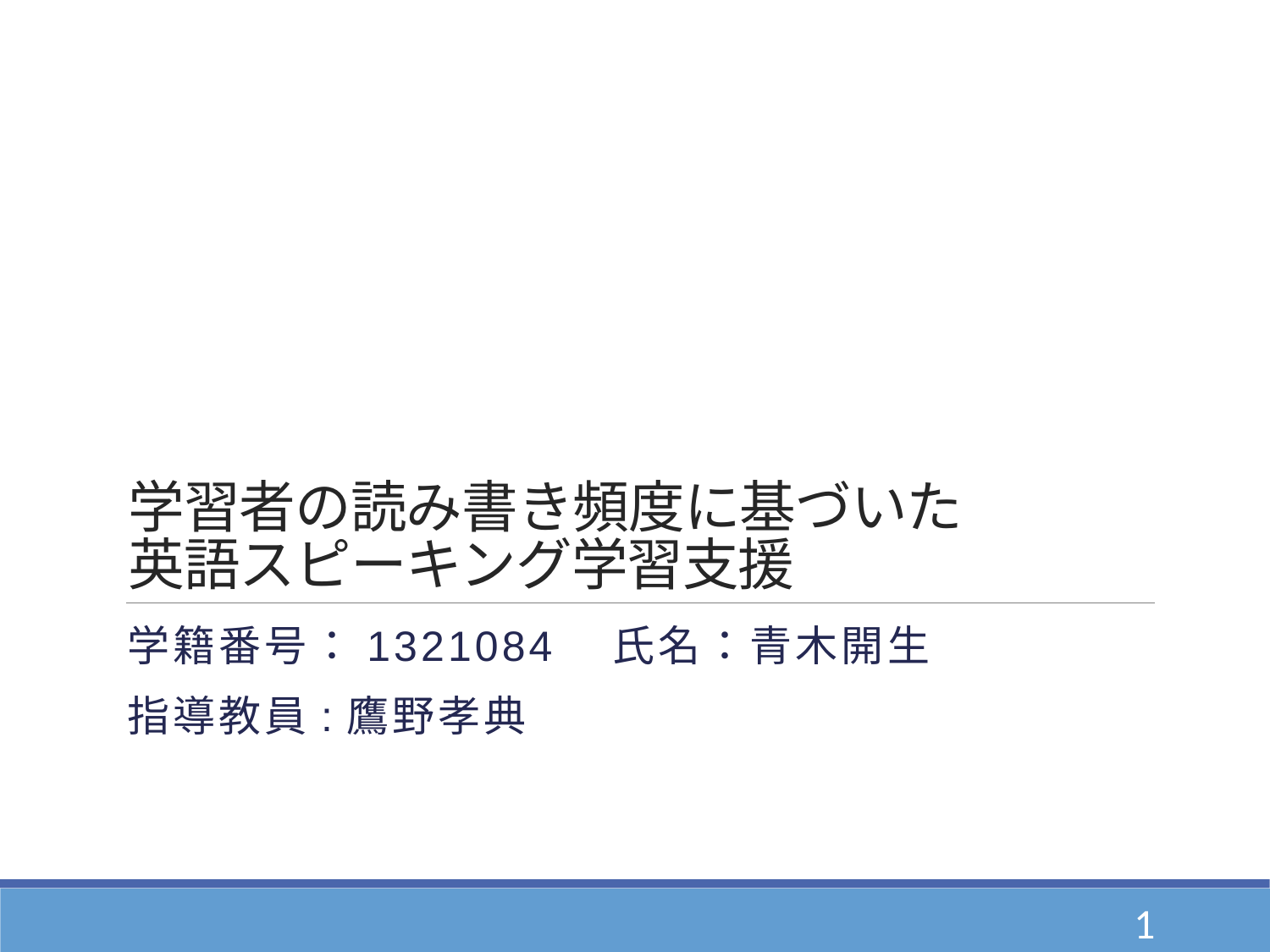

# 学習者の読み書き頻度に基づいた 英語スピーキング学習支援
学籍番号：1321084　氏名：青木開生
指導教員:鷹野孝典
1